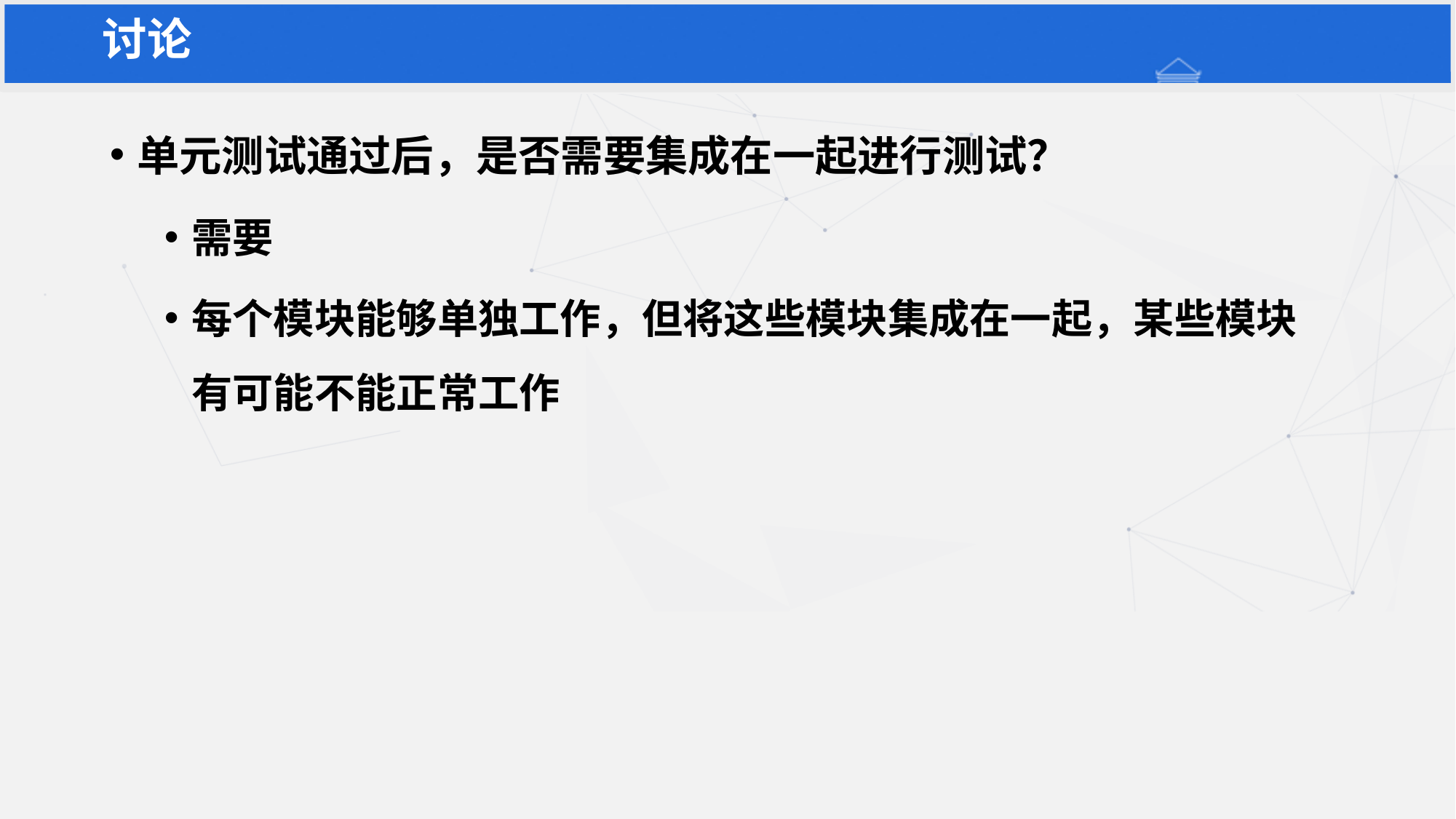

讨论
单元测试通过后，是否需要集成在一起进行测试？
需要
每个模块能够单独工作，但将这些模块集成在一起，某些模块有可能不能正常工作